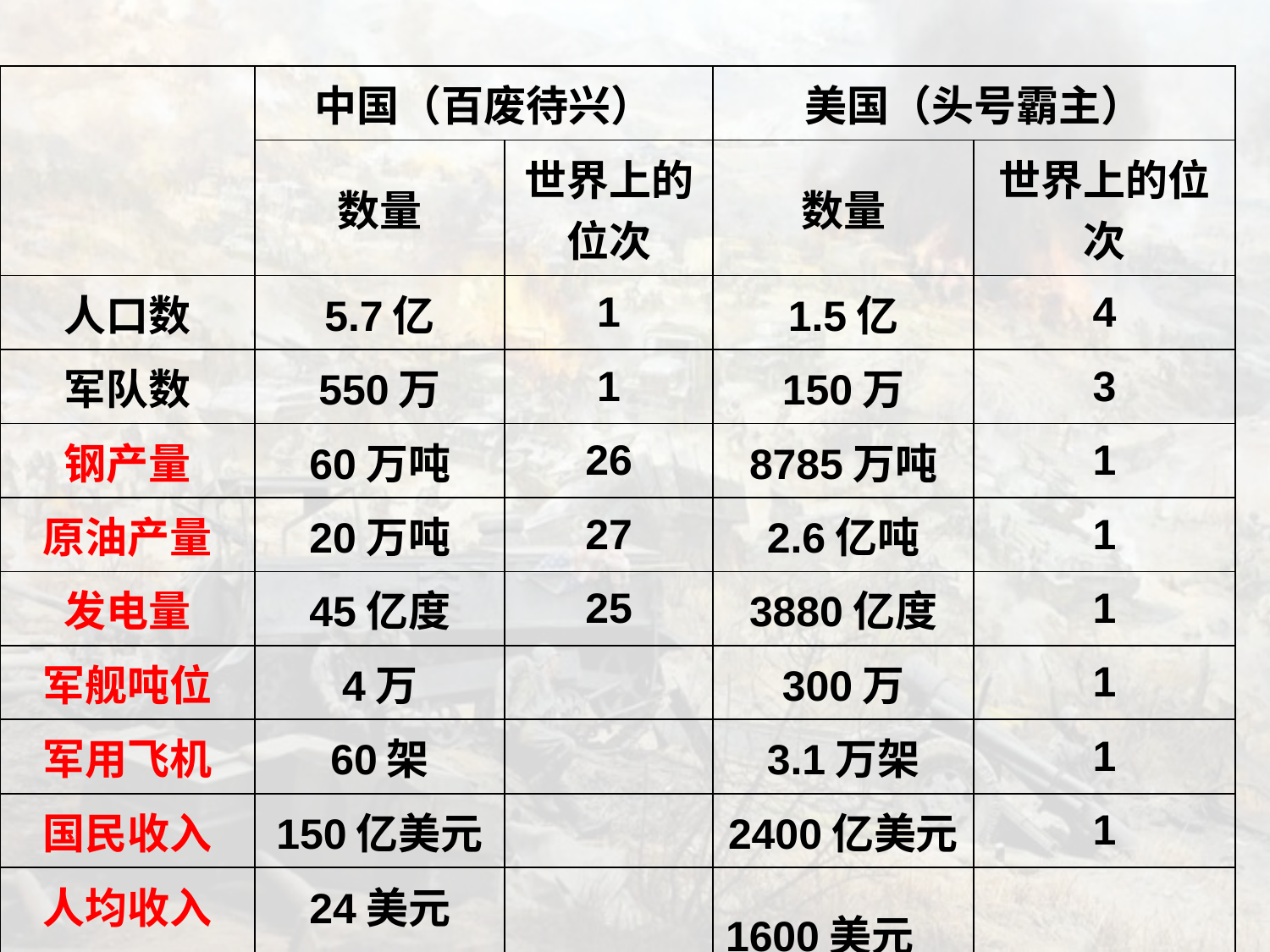

|  | 中国（百废待兴） |  | 美国（头号霸主） |  |
| --- | --- | --- | --- | --- |
|  | 数量 | 世界上的位次 | 数量 | 世界上的位次 |
| 人口数 | 5.7亿 | 1 | 1.5亿 | 4 |
| 军队数 | 550万 | 1 | 150万 | 3 |
| 钢产量 | 60万吨 | 26 | 8785万吨 | 1 |
| 原油产量 | 20万吨 | 27 | 2.6亿吨 | 1 |
| 发电量 | 45亿度 | 25 | 3880亿度 | 1 |
| 军舰吨位 | 4万 |  | 300万 | 1 |
| 军用飞机 | 60架 |  | 3.1万架 | 1 |
| 国民收入 | 150亿美元 |  | 2400亿美元 | 1 |
| 人均收入 | 24美元 |  | 1600美元 |  |
| 国防开支 | 10亿美元 |  | 150亿美元 | 1 |